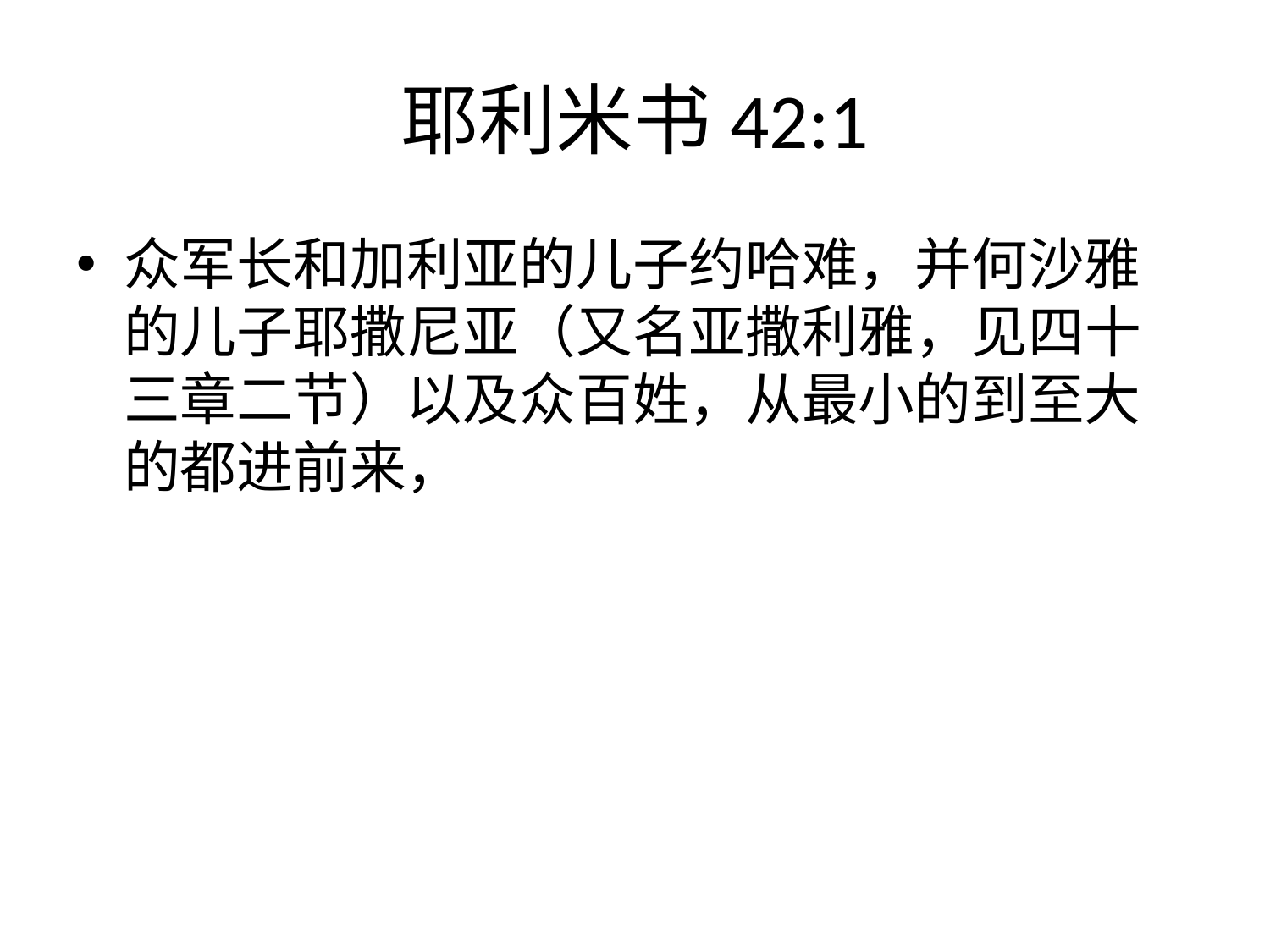

# 耶利米书42:1
众军长和加利亚的儿子约哈难，并何沙雅的儿子耶撒尼亚（又名亚撒利雅，见四十三章二节）以及众百姓，从最小的到至大的都进前来，